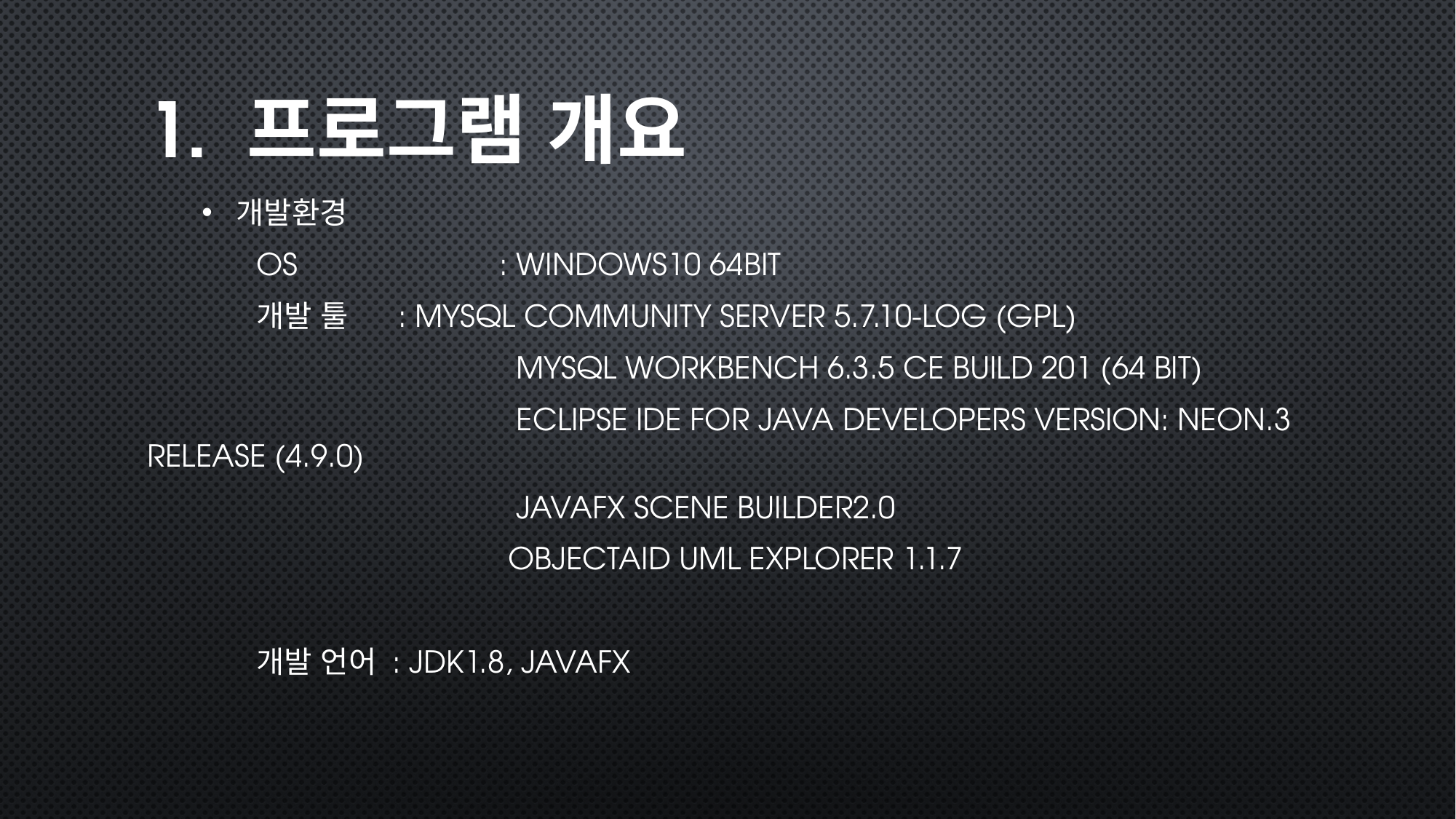

# 1. 프로그램 개요
개발환경
     	OS		   : Windows10 64bit
     	개발 툴 	   : MySQL Community Server 5.7.10-log (GPL)
			     MySQL Workbench 6.3.5 CE build 201 (64 bit)
 			     Eclipse IDE for Java Developers Version: Neon.3 Release (4.9.0)
	     		     JavaFX Scene Builder2.0
			    ObjectAid UML Explorer 1.1.7

	개발 언어 : JDK1.8, JavaFX